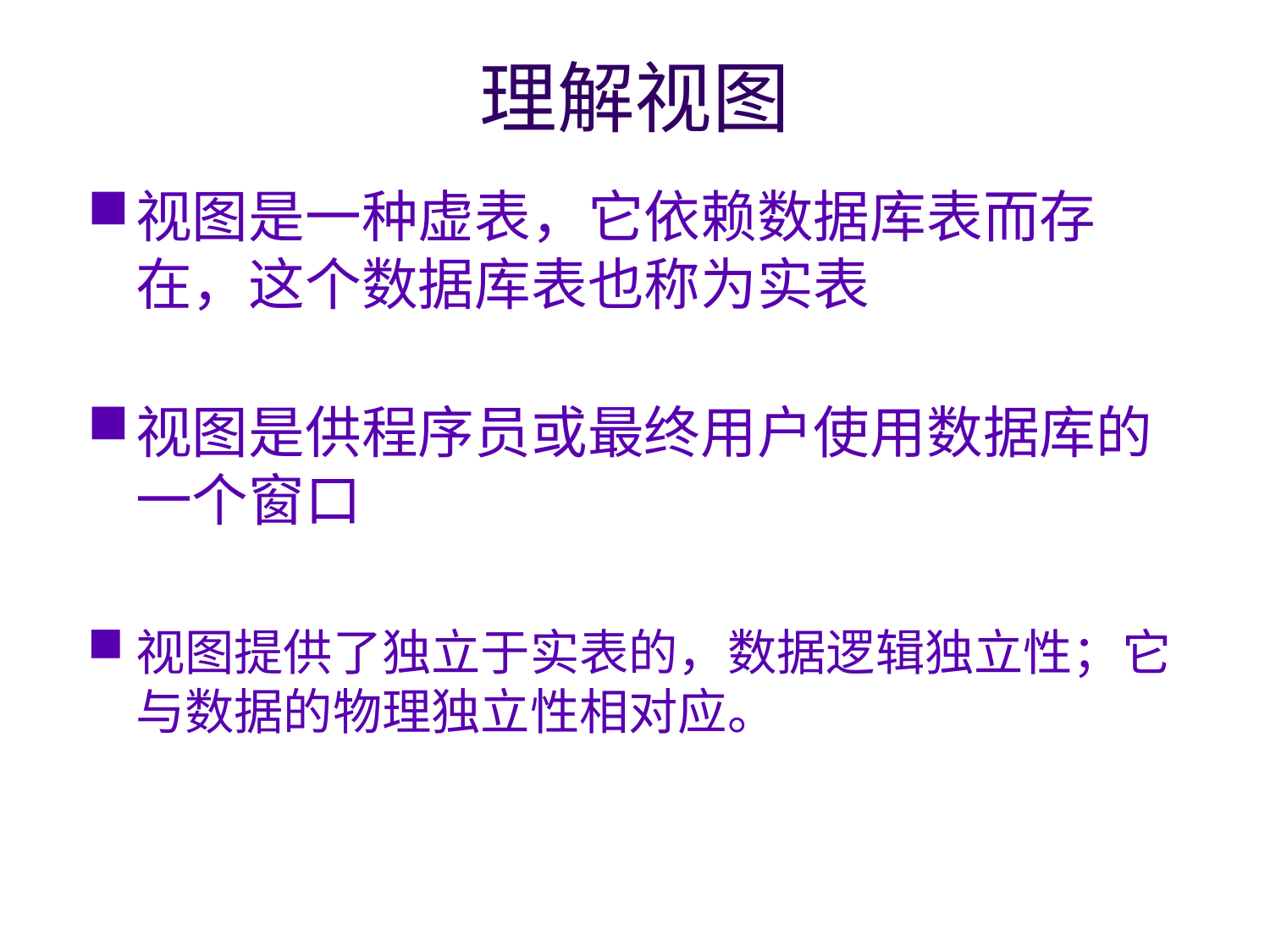

# 理解视图
视图是一种虚表，它依赖数据库表而存在，这个数据库表也称为实表

视图是供程序员或最终用户使用数据库的一个窗口

视图提供了独立于实表的，数据逻辑独立性；它与数据的物理独立性相对应。